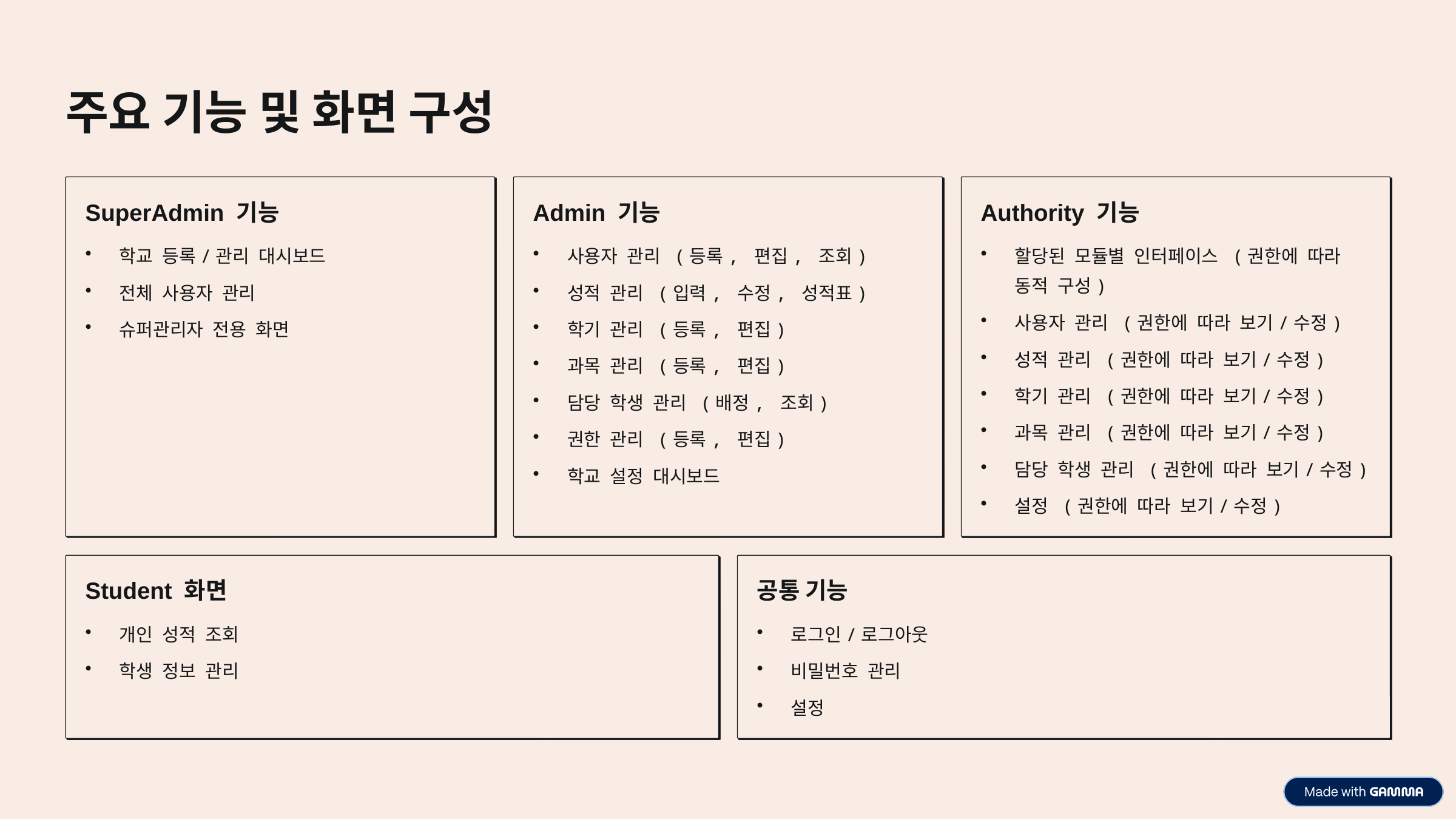

주요 기능 및 화면 구성

SuperAdmin 기능
Admin 기능
Authority 기능
학교 등록/관리 대시보드
사용자 관리 (등록, 편집, 조회)
할당된 모듈별 인터페이스 (권한에 따라 동적 구성)
전체 사용자 관리
성적 관리 (입력, 수정, 성적표)
사용자 관리 (권한에 따라 보기/수정)
슈퍼관리자 전용 화면
학기 관리 (등록, 편집)
성적 관리 (권한에 따라 보기/수정)
과목 관리 (등록, 편집)
학기 관리 (권한에 따라 보기/수정)
담당 학생 관리 (배정, 조회)
과목 관리 (권한에 따라 보기/수정)
권한 관리 (등록, 편집)
담당 학생 관리 (권한에 따라 보기/수정)
학교 설정 대시보드
설정 (권한에 따라 보기/수정)

Student 화면
공통 기능
개인 성적 조회
로그인/로그아웃
학생 정보 관리
비밀번호 관리
설정